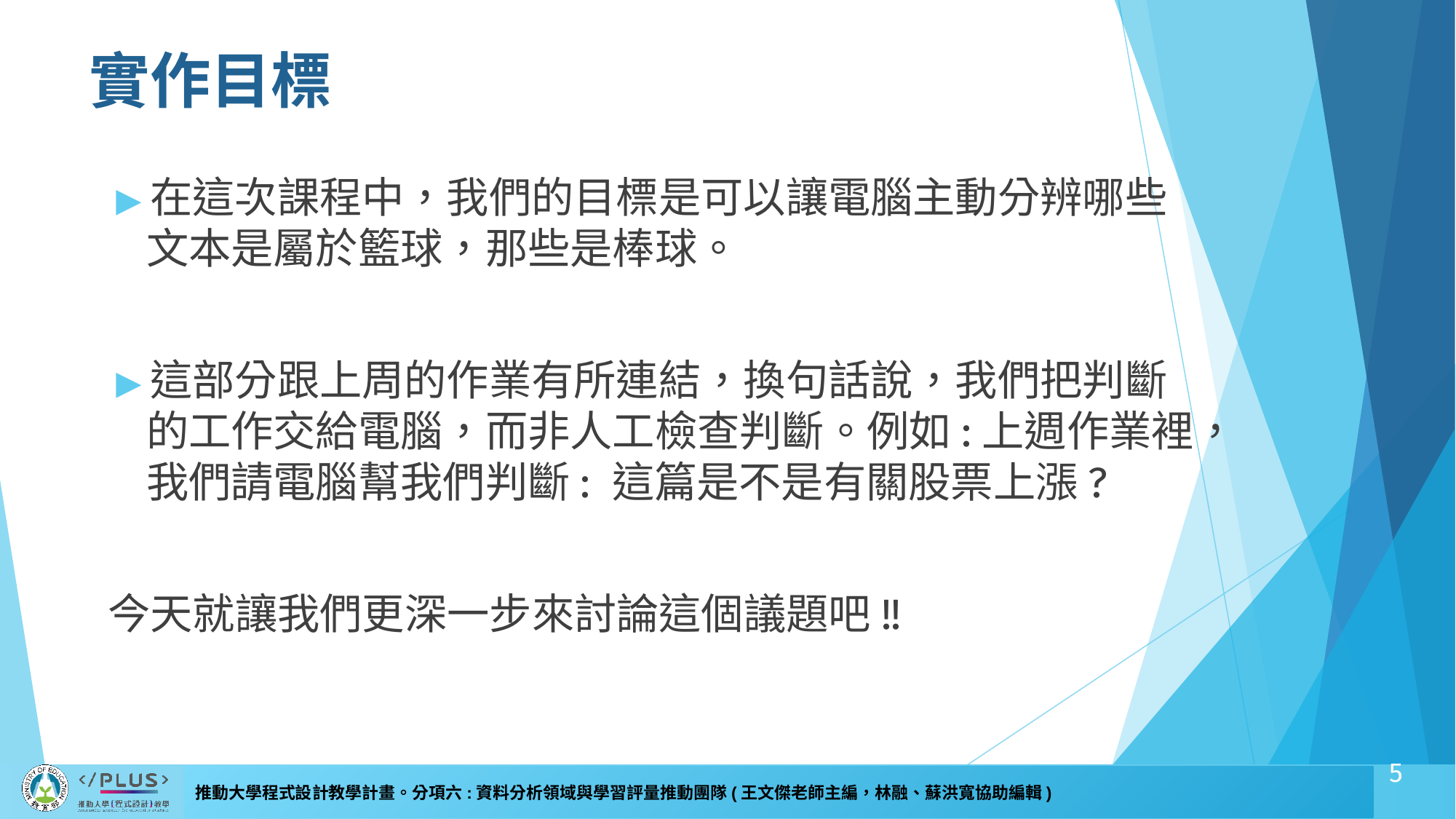

# 實作目標
在這次課程中，我們的目標是可以讓電腦主動分辨哪些文本是屬於籃球，那些是棒球。

這部分跟上周的作業有所連結，換句話說，我們把判斷的工作交給電腦，而非人工檢查判斷。例如:上週作業裡，我們請電腦幫我們判斷: 這篇是不是有關股票上漲?

今天就讓我們更深一步來討論這個議題吧!!

5